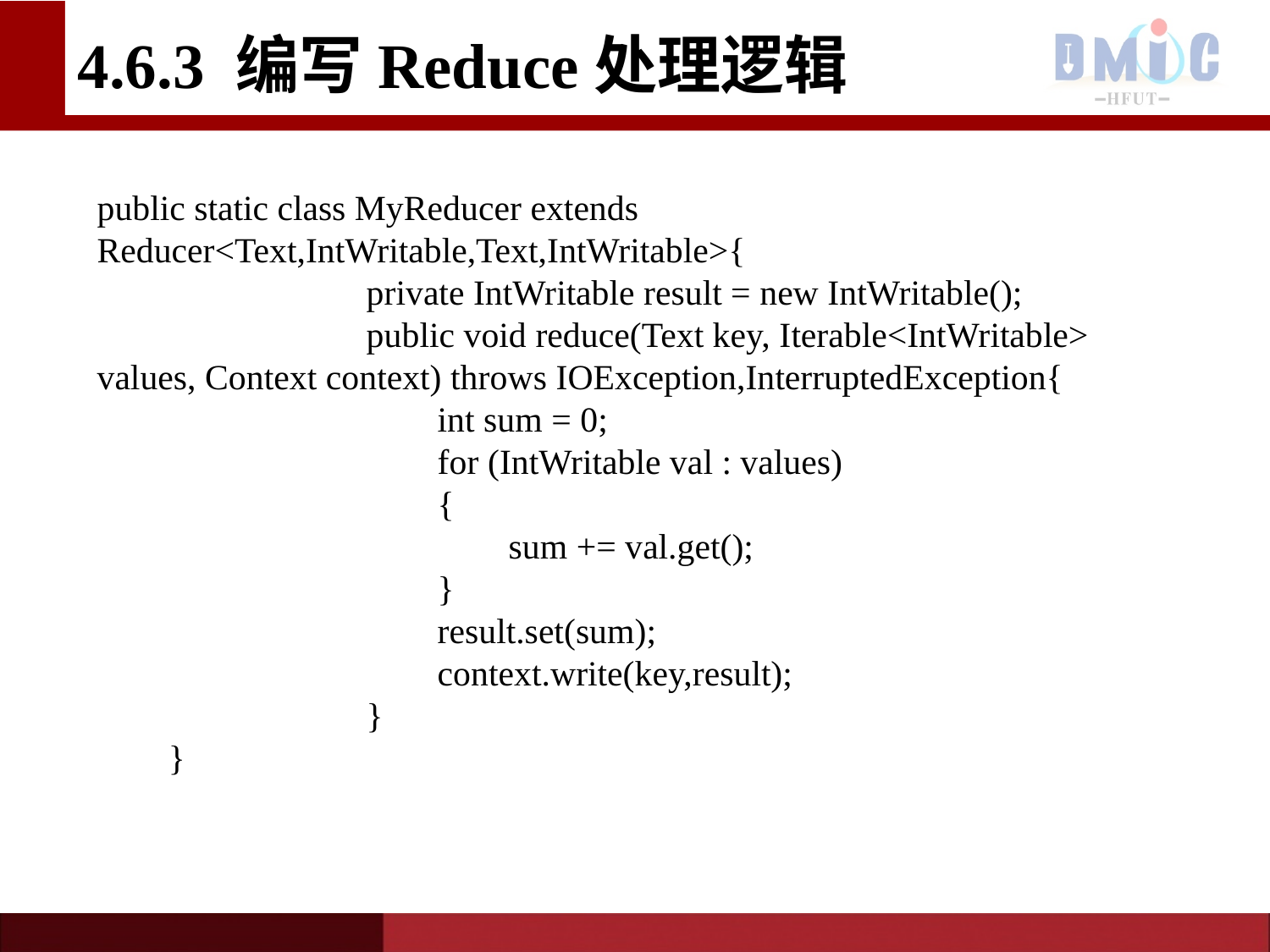

4.6.3 编写Reduce处理逻辑
public static class MyReducer extends Reducer<Text,IntWritable,Text,IntWritable>{
	                private IntWritable result = new IntWritable();
	                public void reduce(Text key, Iterable<IntWritable> values, Context context) throws IOException,InterruptedException{
	                        int sum = 0;
	                        for (IntWritable val : values)
	                        {
	                                sum += val.get();
	                        }
	                        result.set(sum);
	                        context.write(key,result);
	                }
        }